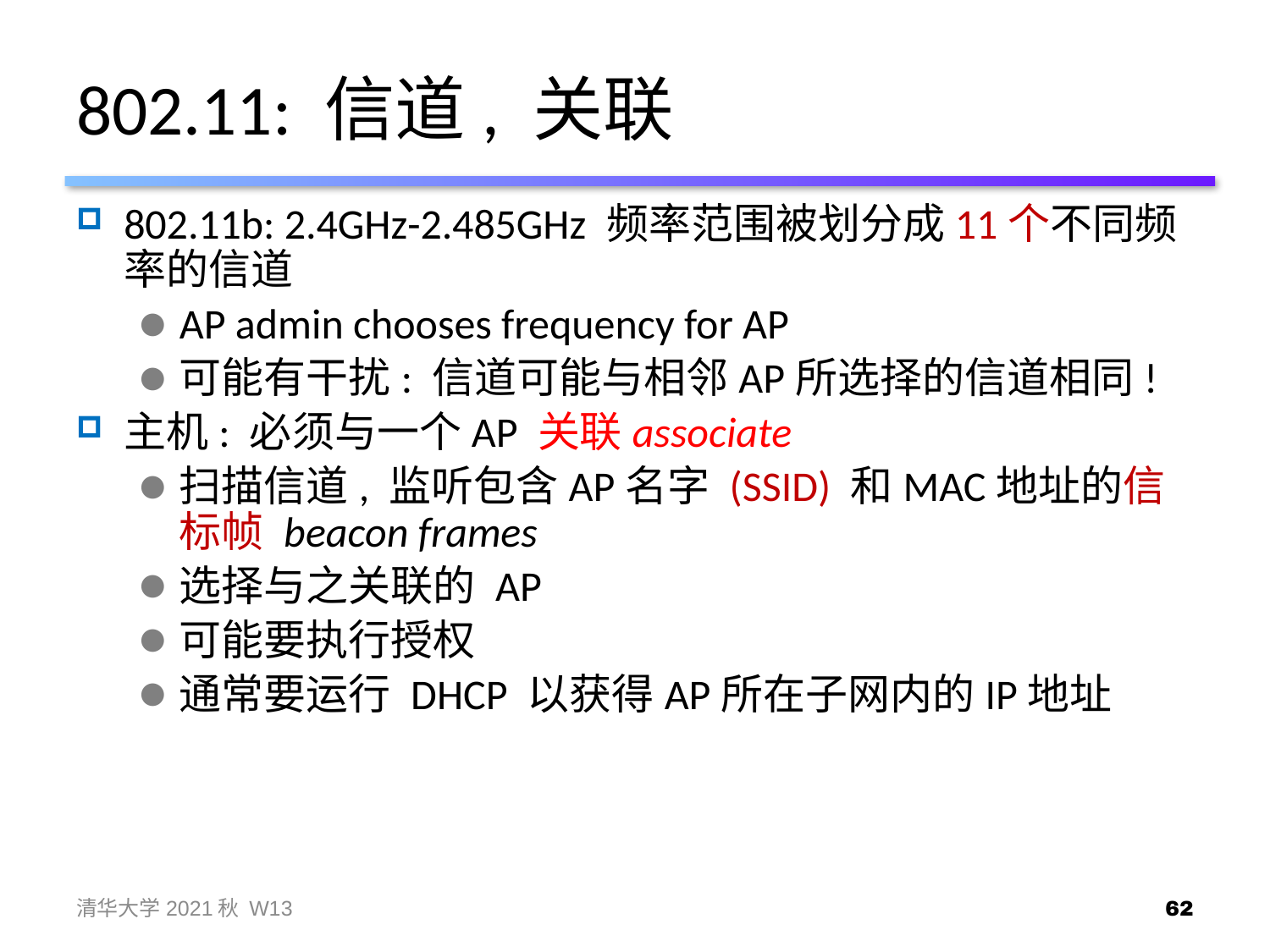

# 802.11: 信道, 关联
802.11b: 2.4GHz-2.485GHz 频率范围被划分成11个不同频率的信道
AP admin chooses frequency for AP
可能有干扰: 信道可能与相邻AP所选择的信道相同!
主机: 必须与一个AP 关联associate
扫描信道, 监听包含AP名字 (SSID) 和MAC地址的信标帧 beacon frames
选择与之关联的 AP
可能要执行授权
通常要运行 DHCP 以获得AP所在子网内的IP地址

清华大学2021秋 W13
62